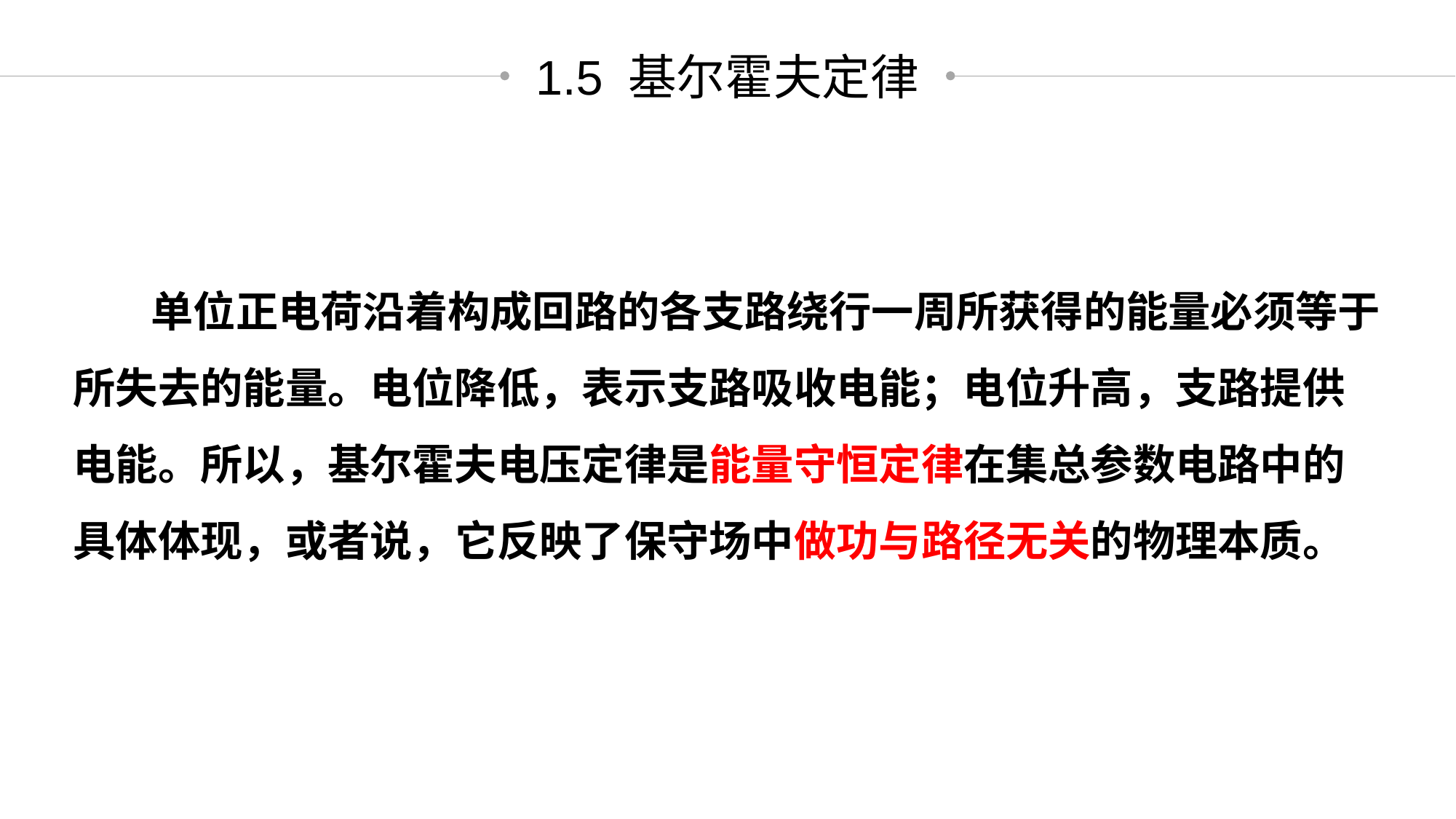

1.5 基尔霍夫定律
       单位正电荷沿着构成回路的各支路绕行一周所获得的能量必须等于所失去的能量。电位降低，表示支路吸收电能；电位升高，支路提供电能。所以，基尔霍夫电压定律是能量守恒定律在集总参数电路中的具体体现，或者说，它反映了保守场中做功与路径无关的物理本质。